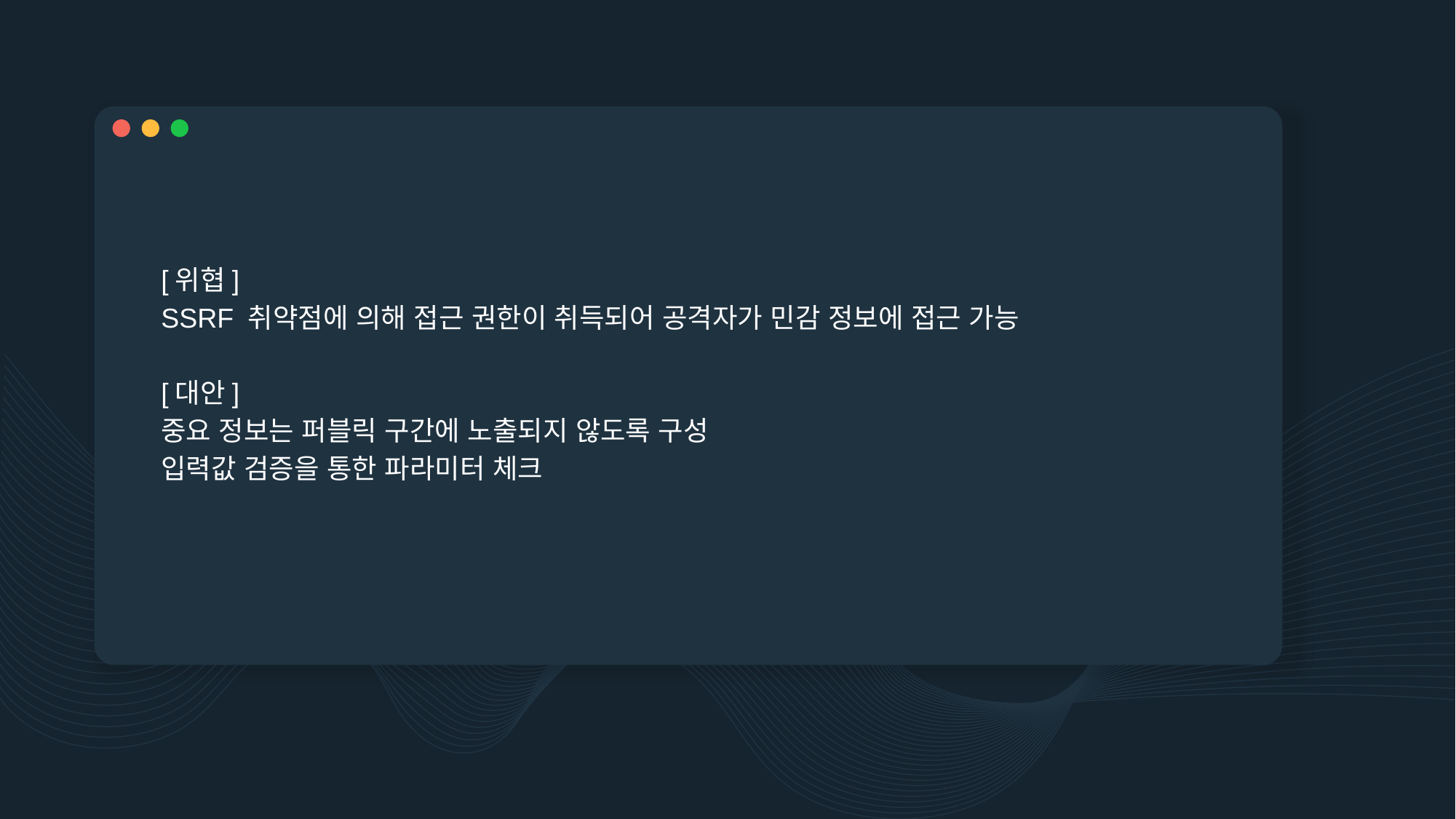

#

[위협]
SSRF 취약점에 의해 접근 권한이 취득되어 공격자가 민감 정보에 접근 가능
[대안]
중요 정보는 퍼블릭 구간에 노출되지 않도록 구성
입력값 검증을 통한 파라미터 체크